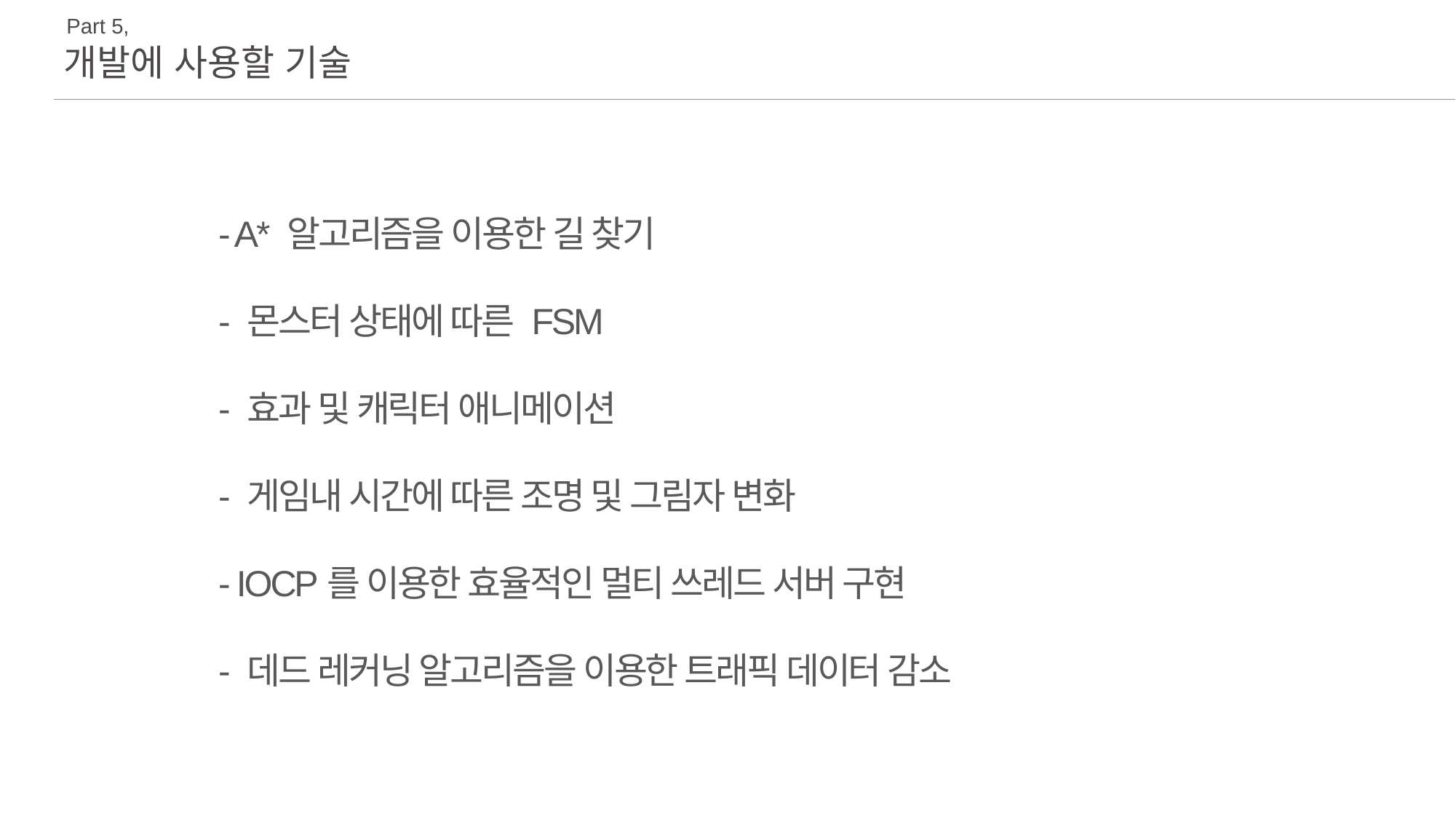

Part 5,
개발에 사용할 기술
- A* 알고리즘을 이용한 길 찾기

- 몬스터 상태에 따른 FSM

- 효과 및 캐릭터 애니메이션

- 게임내 시간에 따른 조명 및 그림자 변화

- IOCP를 이용한 효율적인 멀티 쓰레드 서버 구현

- 데드 레커닝 알고리즘을 이용한 트래픽 데이터 감소